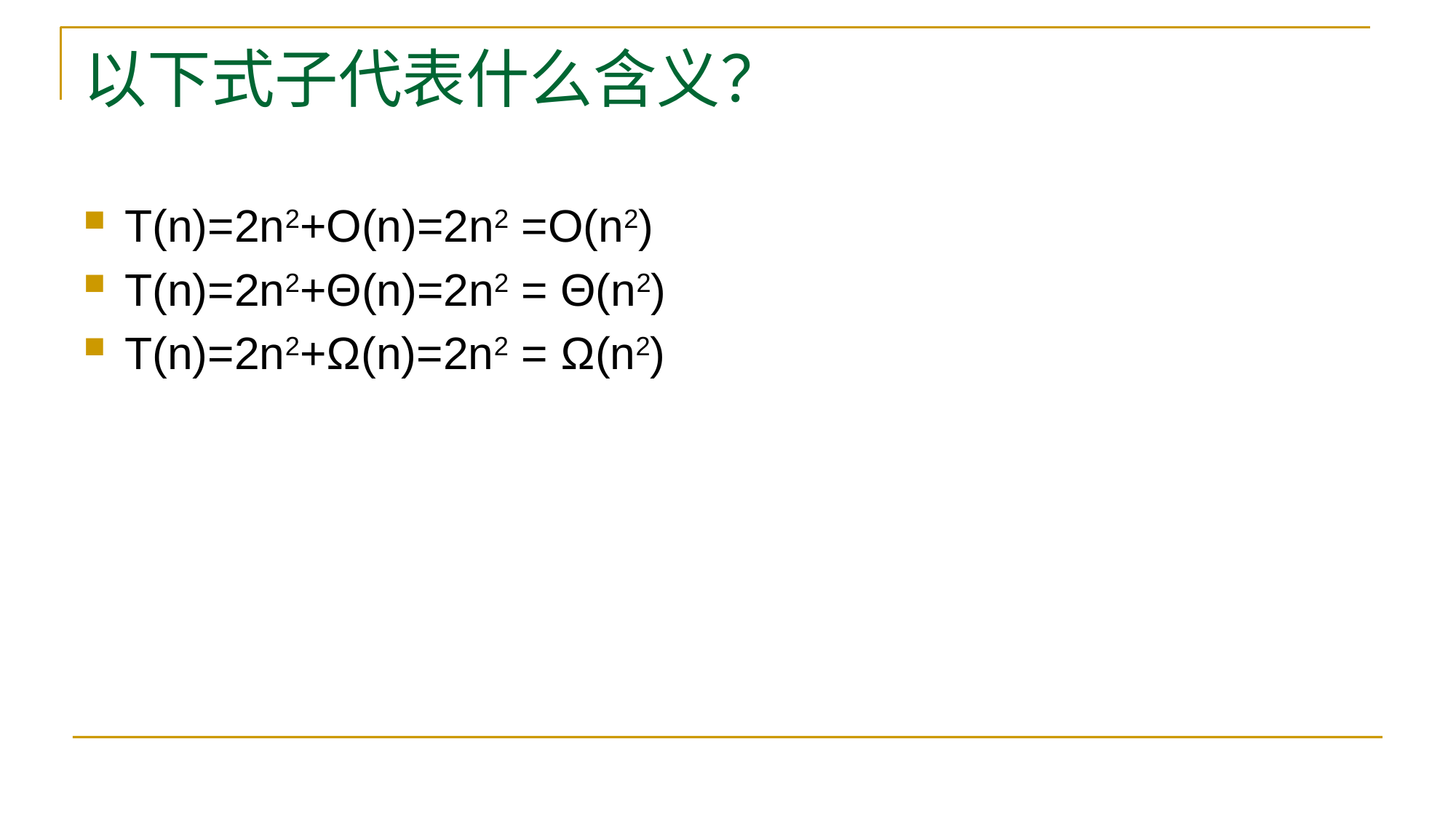

# 以下式子代表什么含义？
T(n)=2n2+O(n)=2n2 =O(n2)
T(n)=2n2+Θ(n)=2n2 = Θ(n2)
T(n)=2n2+Ω(n)=2n2 = Ω(n2)